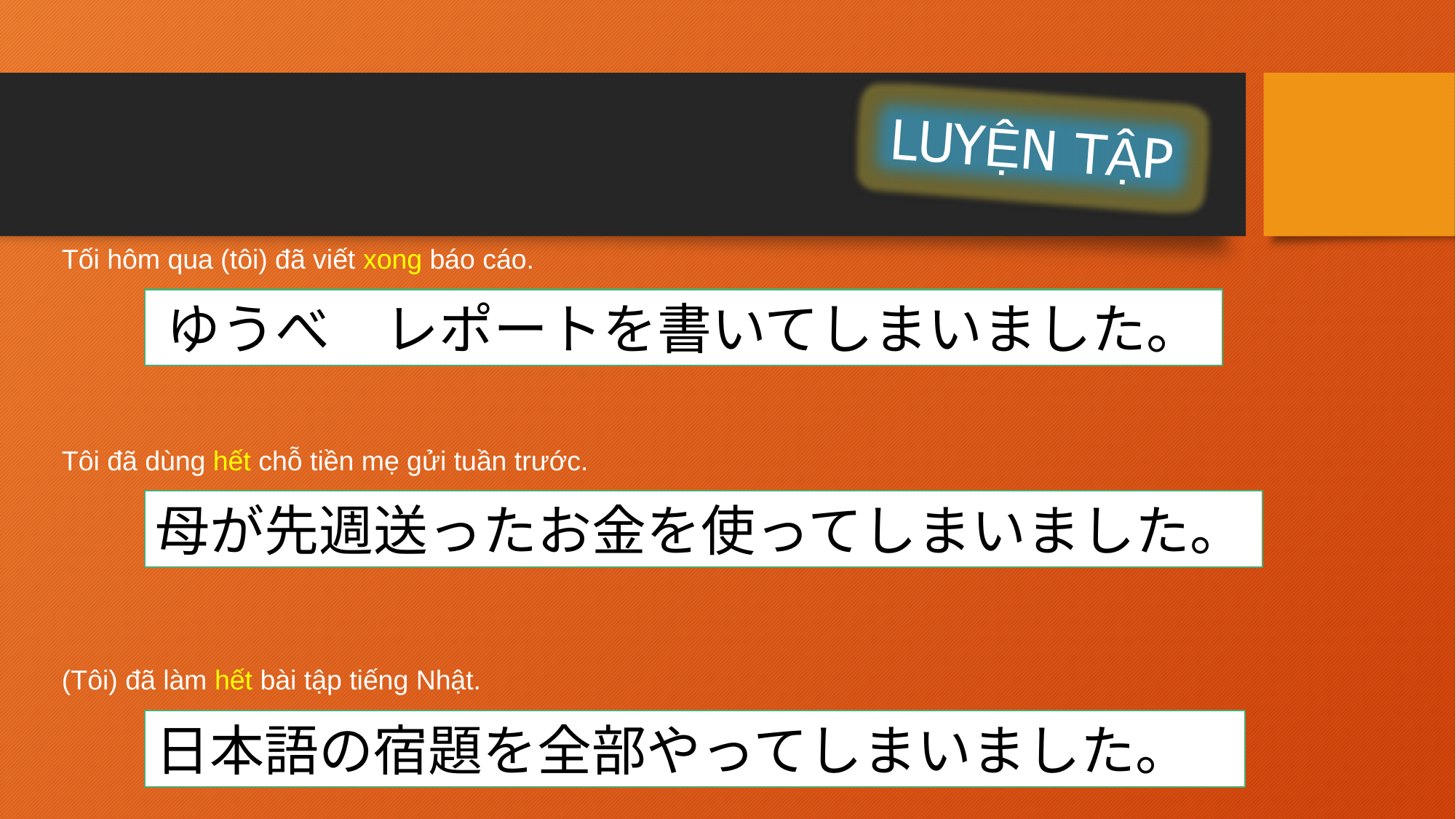

LUYỆN TẬP
Tối hôm qua (tôi) đã viết xong báo cáo.
ゆうべ　レポートを書いてしまいました。
Tôi đã dùng hết chỗ tiền mẹ gửi tuần trước.
母が先週送ったお金を使ってしまいました。
(Tôi) đã làm hết bài tập tiếng Nhật.
日本語の宿題を全部やってしまいました。